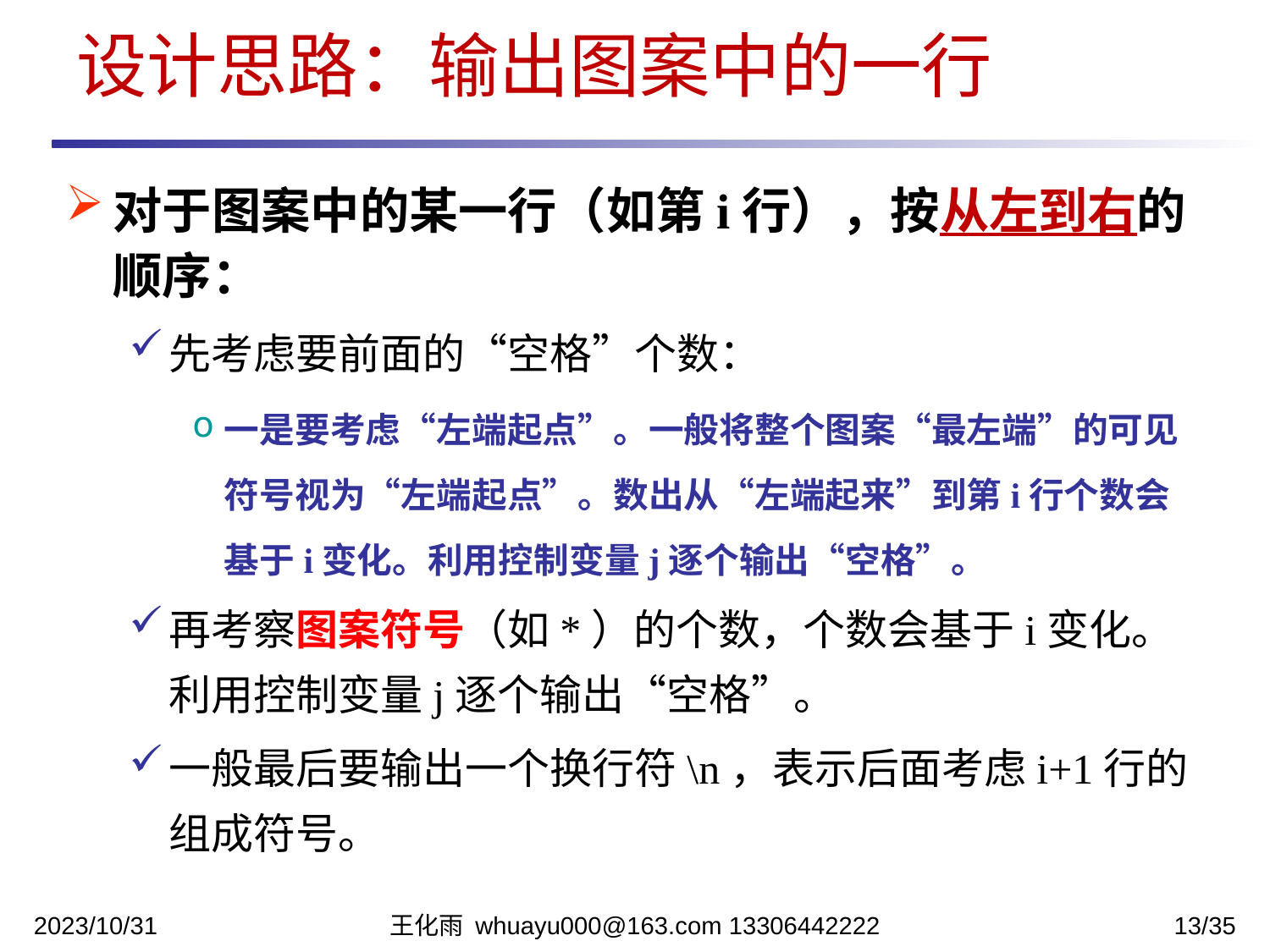

设计思路：输出图案中的一行
对于图案中的某一行（如第i行），按从左到右的顺序：
先考虑要前面的“空格”个数：
一是要考虑“左端起点”。一般将整个图案“最左端”的可见符号视为“左端起点”。数出从“左端起来”到第i行个数会基于i变化。利用控制变量j逐个输出“空格”。
再考察图案符号（如*）的个数，个数会基于i变化。利用控制变量j逐个输出“空格”。
一般最后要输出一个换行符\n，表示后面考虑i+1行的组成符号。
2023/10/31
王化雨 whuayu000@163.com 13306442222
13/35